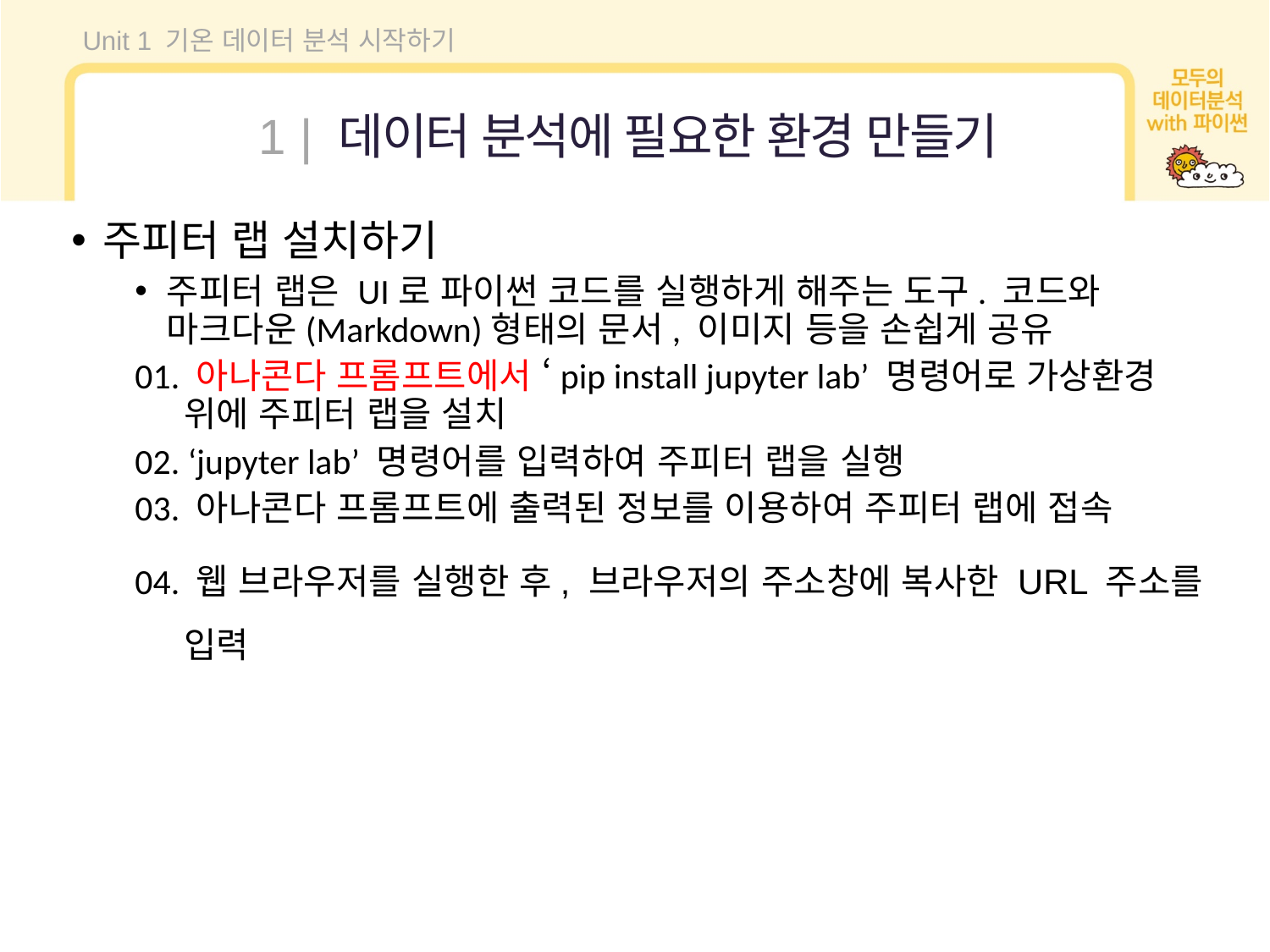

Unit 1 기온 데이터 분석 시작하기
1 | 데이터 분석에 필요한 환경 만들기
주피터 랩 설치하기
주피터 랩은 UI로 파이썬 코드를 실행하게 해주는 도구. 코드와 마크다운(Markdown)형태의 문서, 이미지 등을 손쉽게 공유
01. 아나콘다 프롬프트에서 ‘pip install jupyter lab’ 명령어로 가상환경 위에 주피터 랩을 설치
02. ‘jupyter lab’ 명령어를 입력하여 주피터 랩을 실행
03. 아나콘다 프롬프트에 출력된 정보를 이용하여 주피터 랩에 접속
04. 웹 브라우저를 실행한 후, 브라우저의 주소창에 복사한 URL 주소를 입력